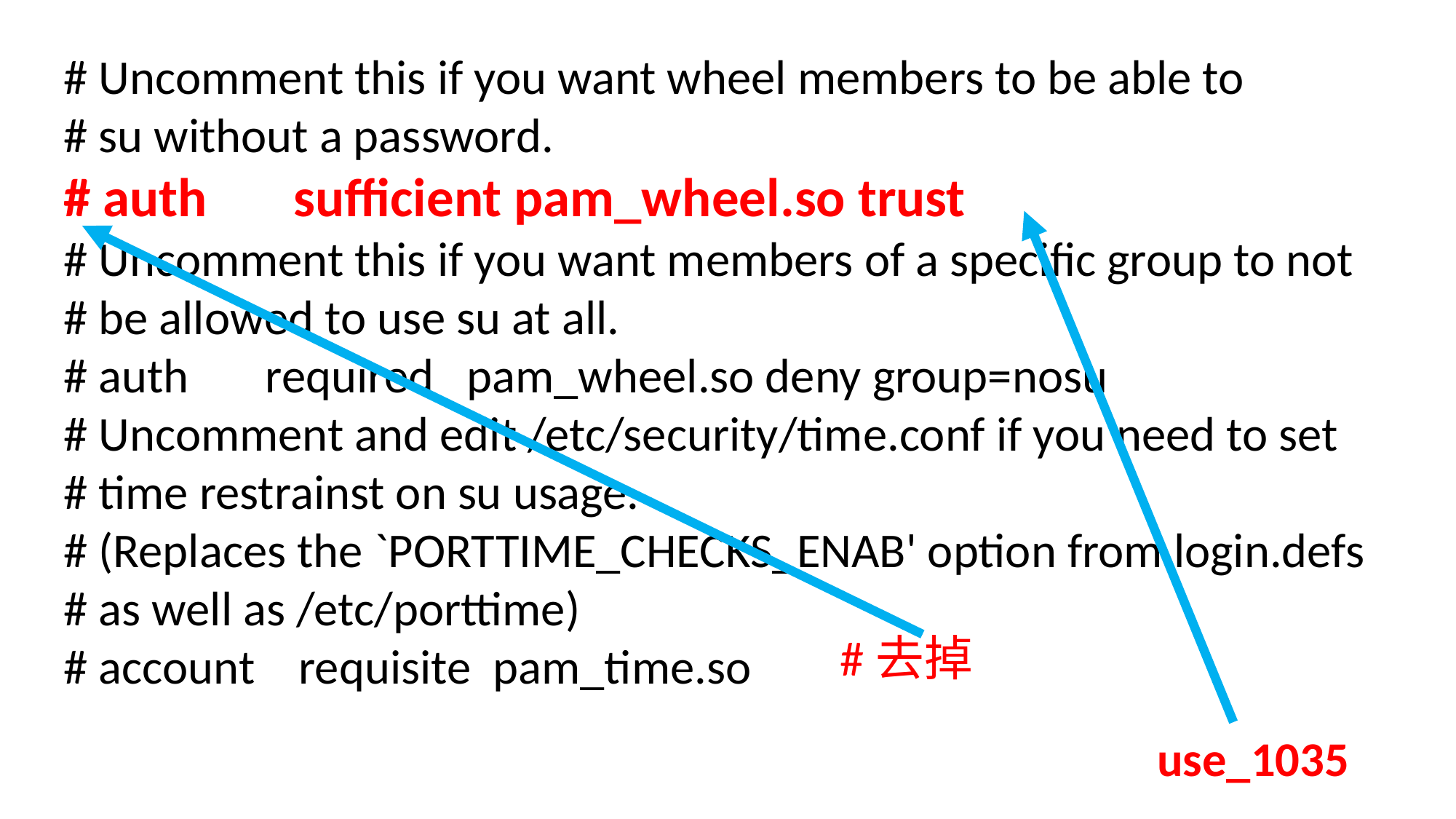

# Uncomment this if you want wheel members to be able to
# su without a password.
# auth       sufficient pam_wheel.so trust
# Uncomment this if you want members of a specific group to not
# be allowed to use su at all.
# auth       required   pam_wheel.so deny group=nosu
# Uncomment and edit /etc/security/time.conf if you need to set
# time restrainst on su usage.
# (Replaces the `PORTTIME_CHECKS_ENAB' option from login.defs
# as well as /etc/porttime)
# account    requisite  pam_time.so
#去掉
use_1035